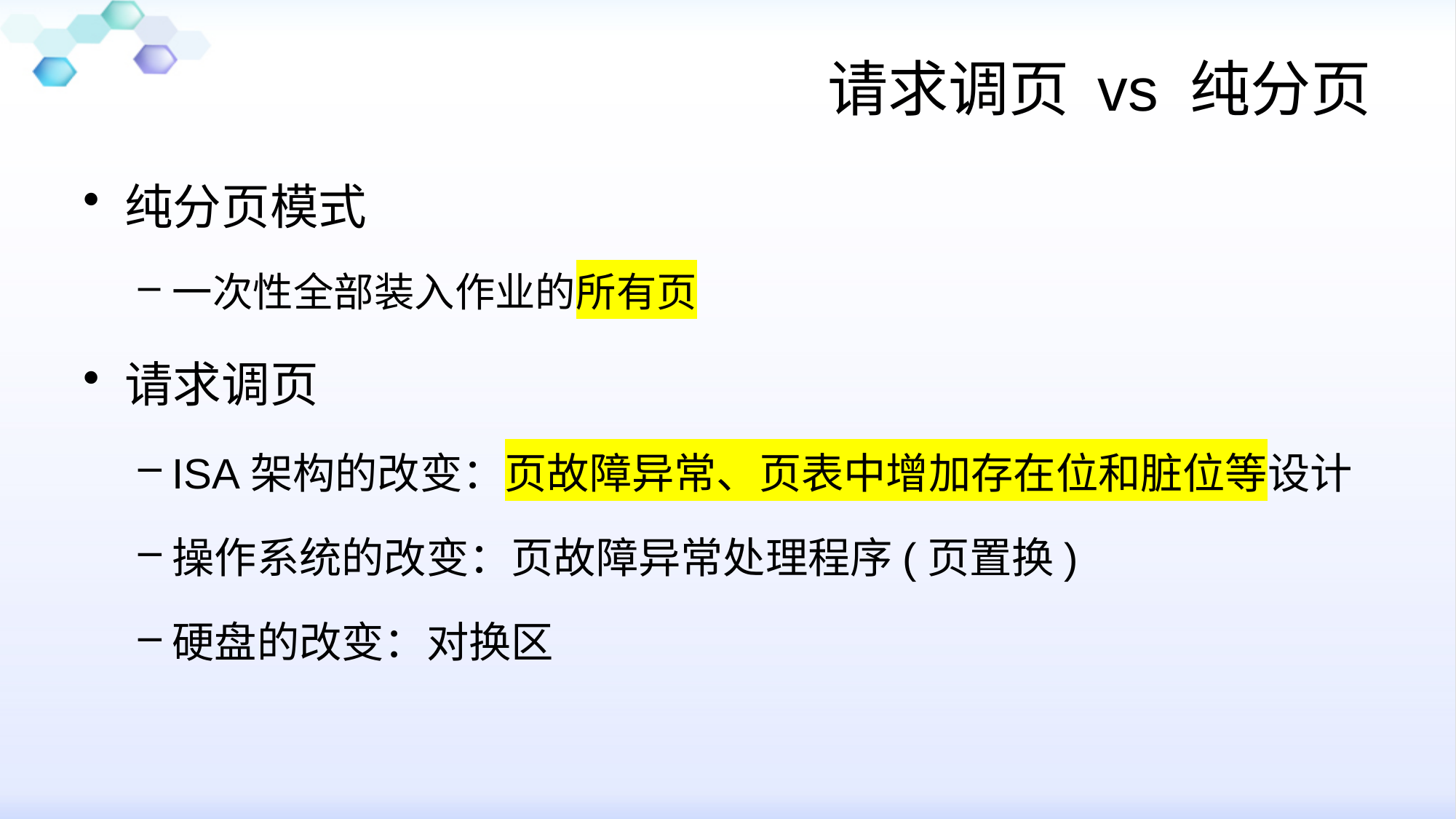

# 请求调页 vs 纯分页
纯分页模式
一次性全部装入作业的所有页
请求调页
ISA架构的改变：页故障异常、页表中增加存在位和脏位等设计
操作系统的改变：页故障异常处理程序(页置换)
硬盘的改变：对换区